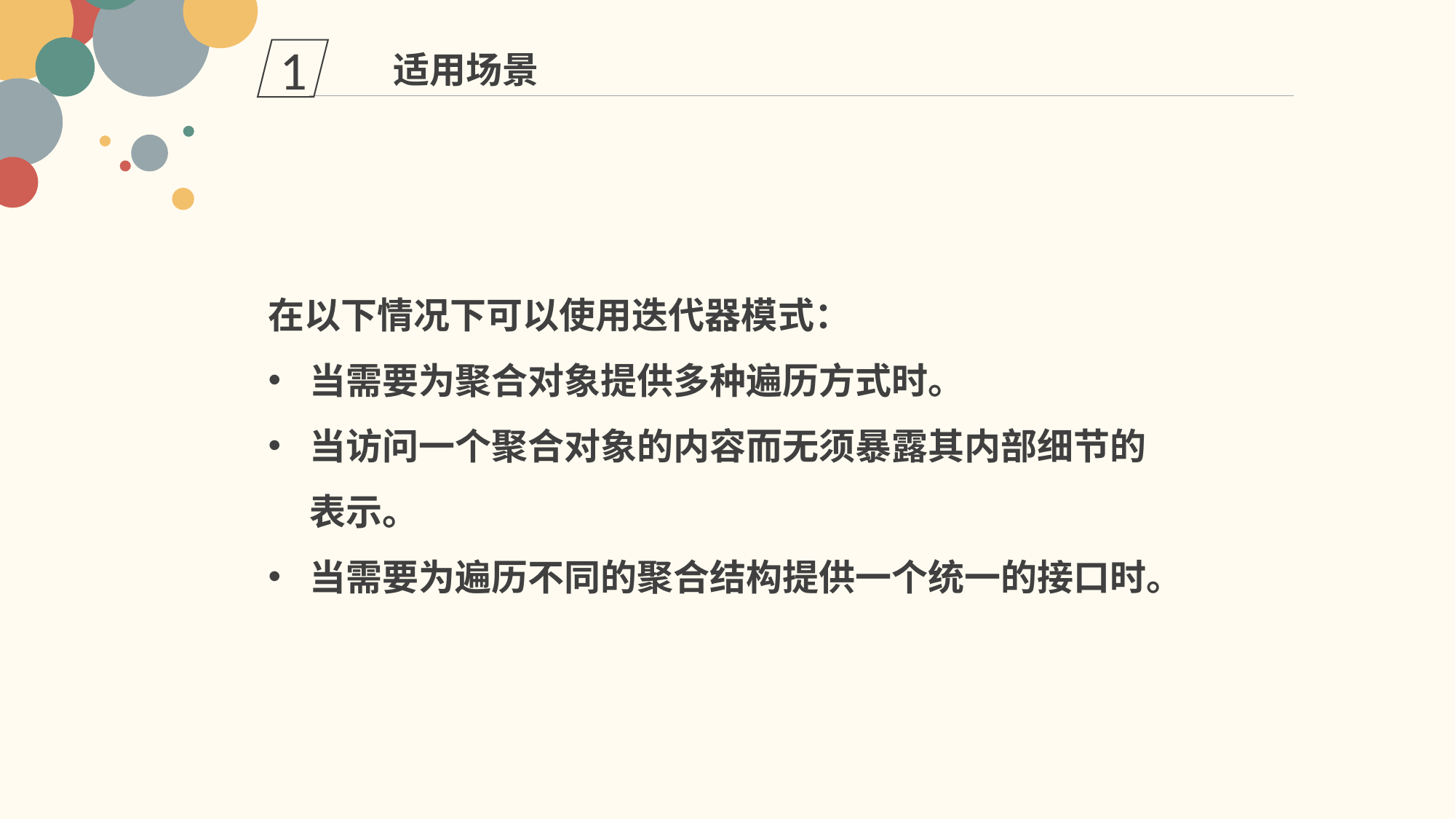

1
适用场景
在以下情况下可以使用迭代器模式：
当需要为聚合对象提供多种遍历方式时。
当访问一个聚合对象的内容而无须暴露其内部细节的表示。
当需要为遍历不同的聚合结构提供一个统一的接口时。